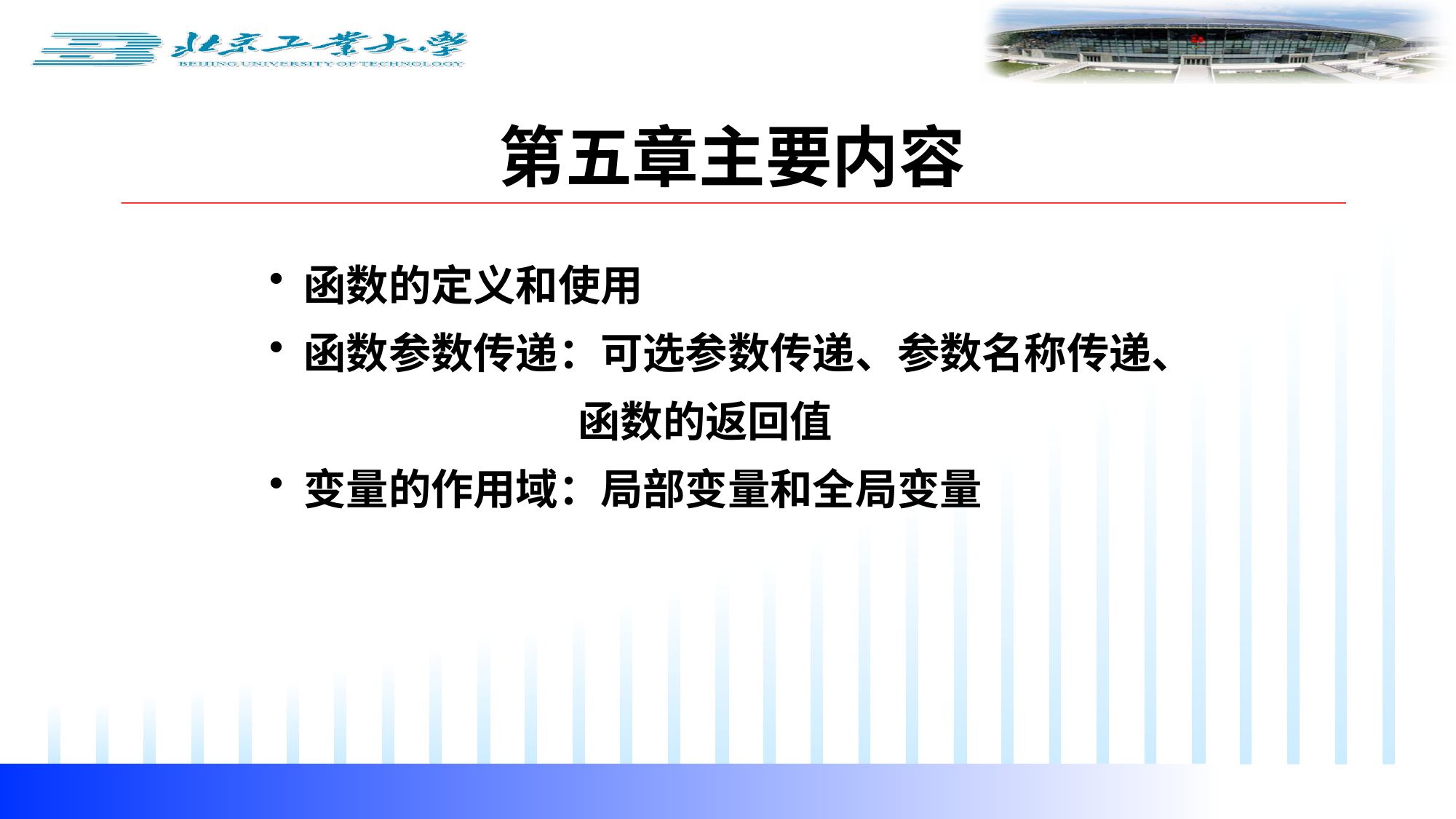

# 第五章主要内容
 函数的定义和使用
 函数参数传递：可选参数传递、参数名称传递、
                               函数的返回值
 变量的作用域：局部变量和全局变量